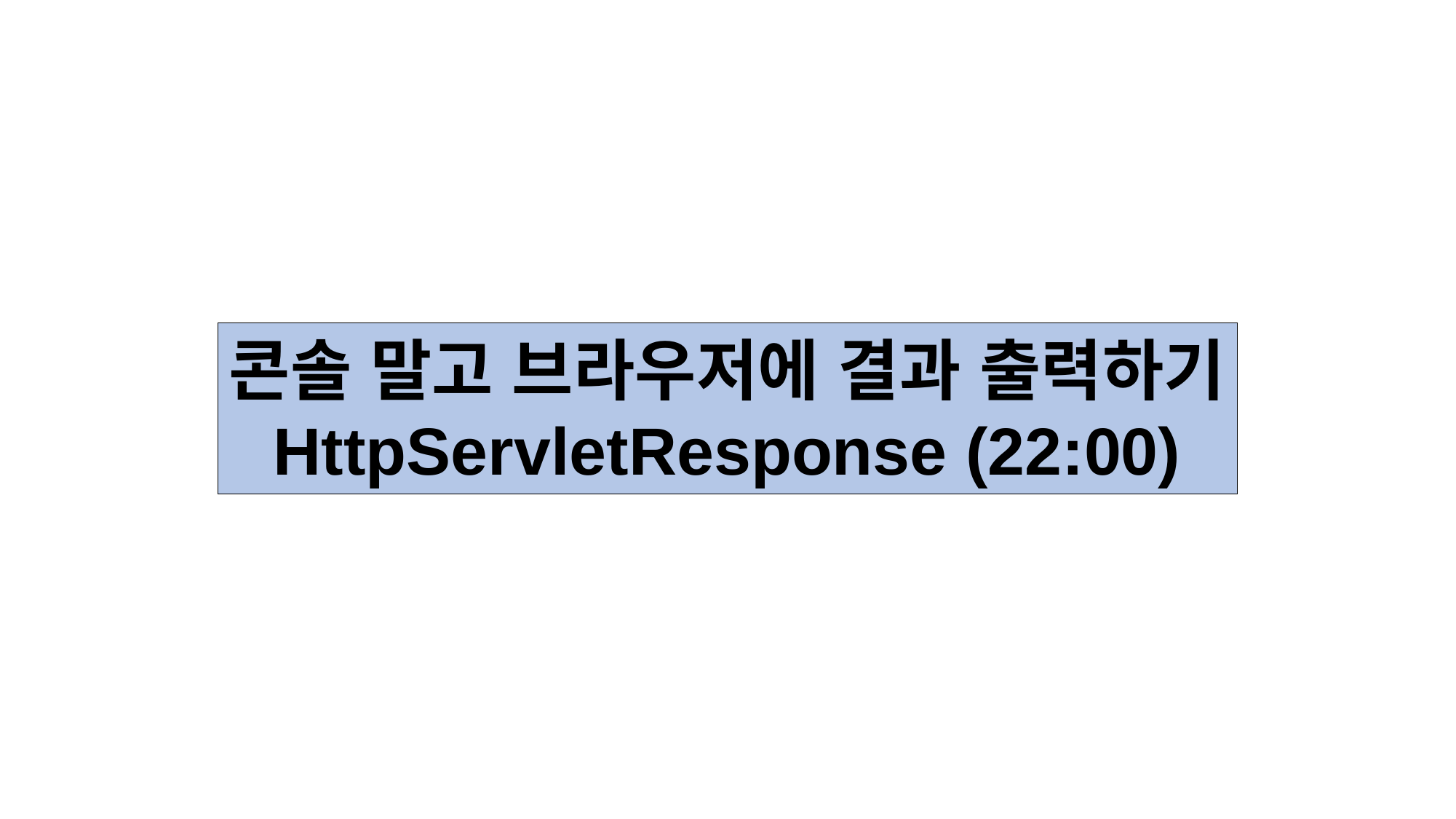

콘솔 말고 브라우저에 결과 출력하기
HttpServletResponse (22:00)